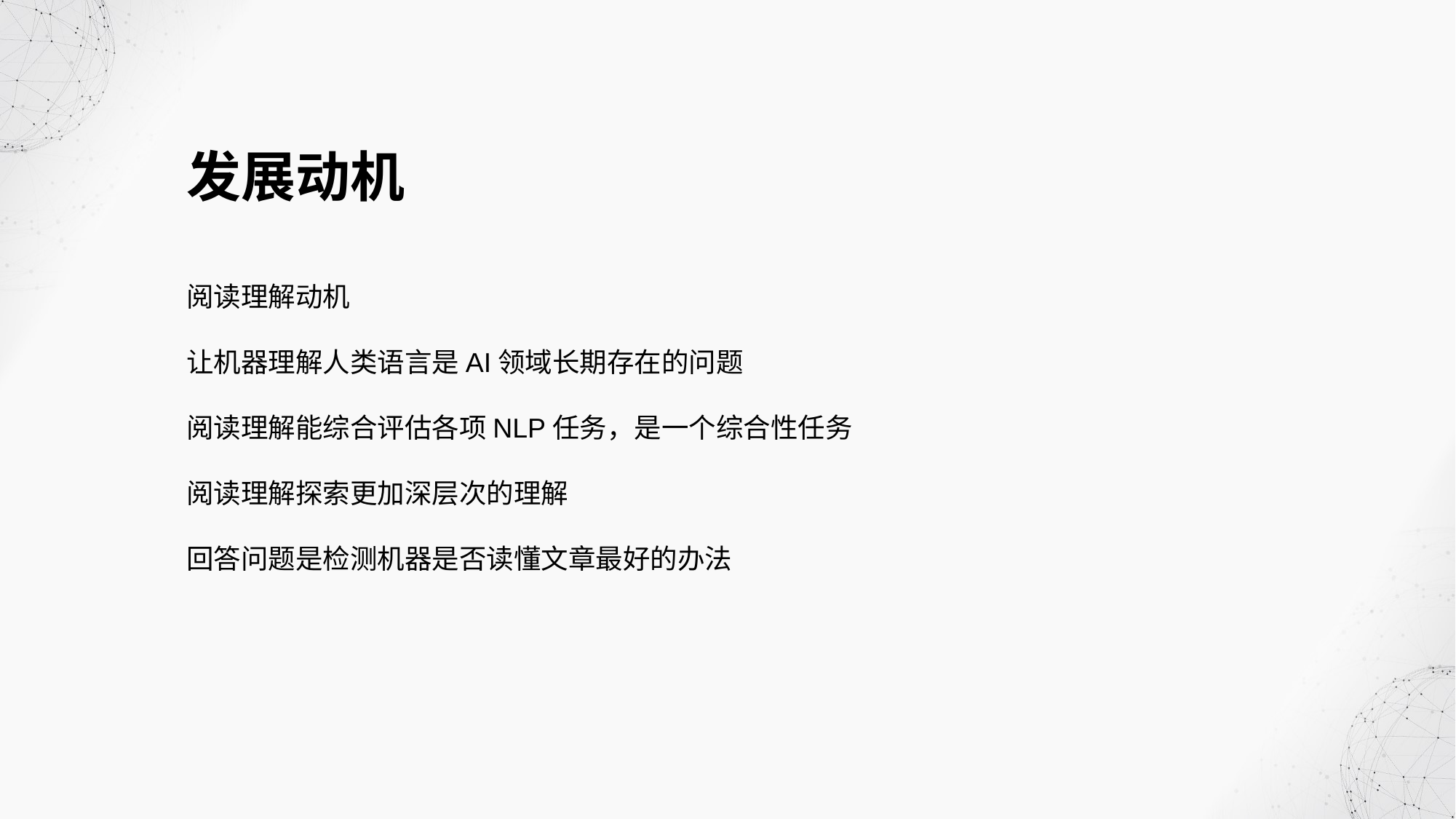

发展动机
阅读理解动机

让机器理解人类语言是AI领域长期存在的问题

阅读理解能综合评估各项NLP任务，是一个综合性任务

阅读理解探索更加深层次的理解

回答问题是检测机器是否读懂文章最好的办法